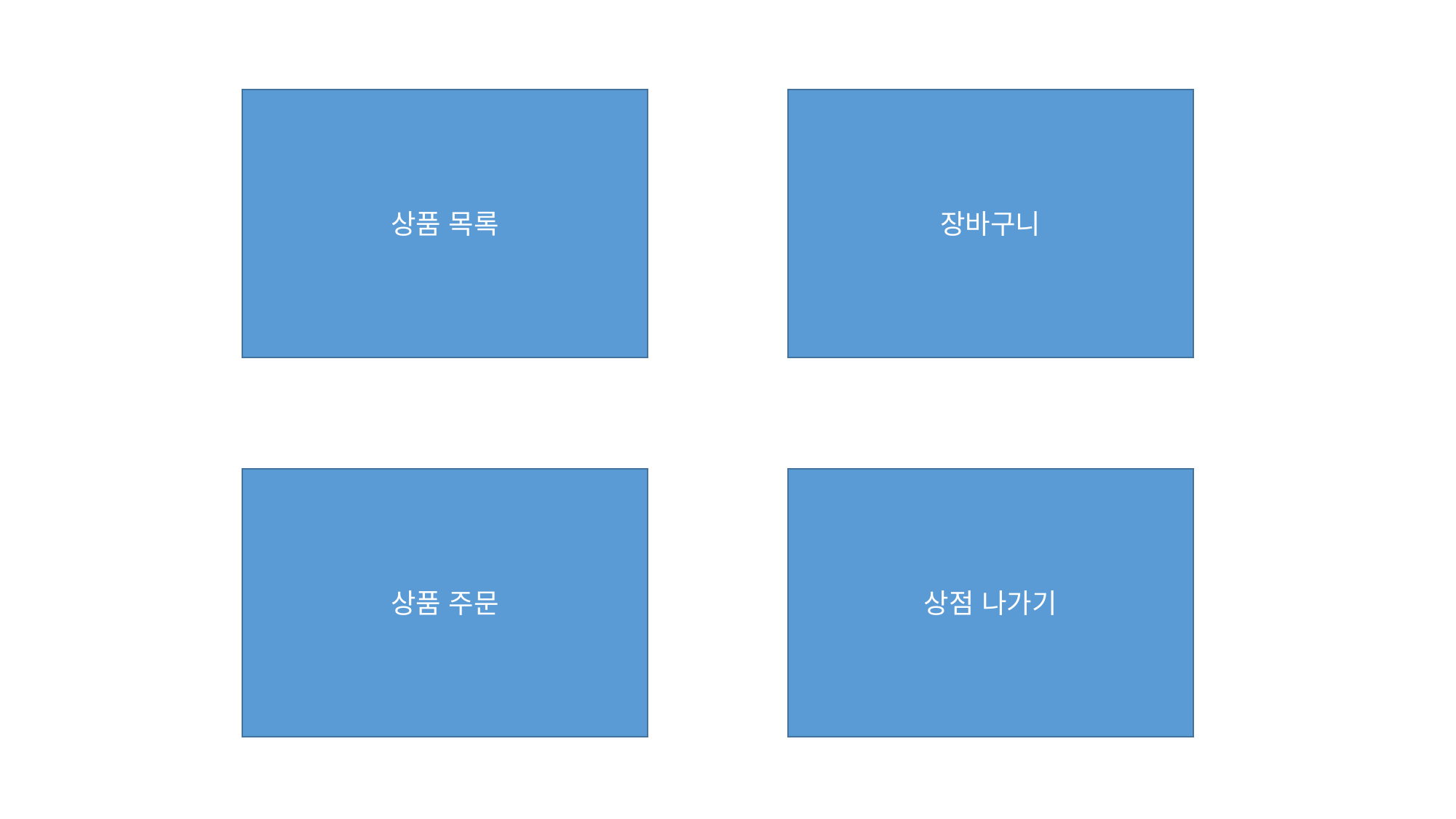

상품 목록
장바구니
상품 주문
상점 나가기